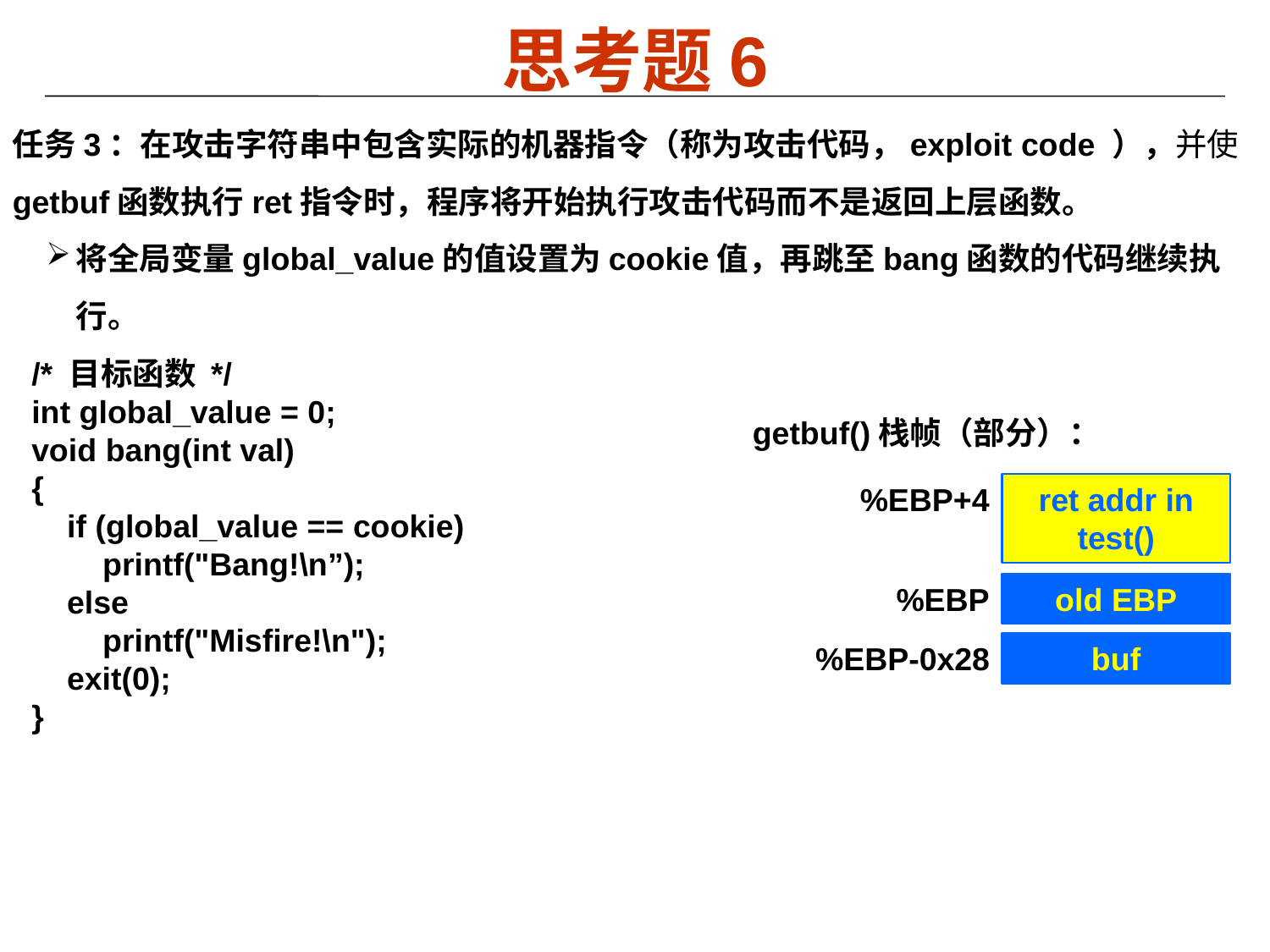

# 思考题6
任务3：在攻击字符串中包含实际的机器指令（称为攻击代码，exploit code ），并使getbuf函数执行ret指令时，程序将开始执行攻击代码而不是返回上层函数。
将全局变量global_value的值设置为cookie值，再跳至bang函数的代码继续执行。
/* 目标函数 */
int global_value = 0;
void bang(int val)
{
    if (global_value == cookie)
        printf("Bang!\n”);
    else
        printf("Misfire!\n");
    exit(0);
}
getbuf()栈帧（部分）：
%EBP+4
ret addr in test()
%EBP
old EBP
%EBP-0x28
buf